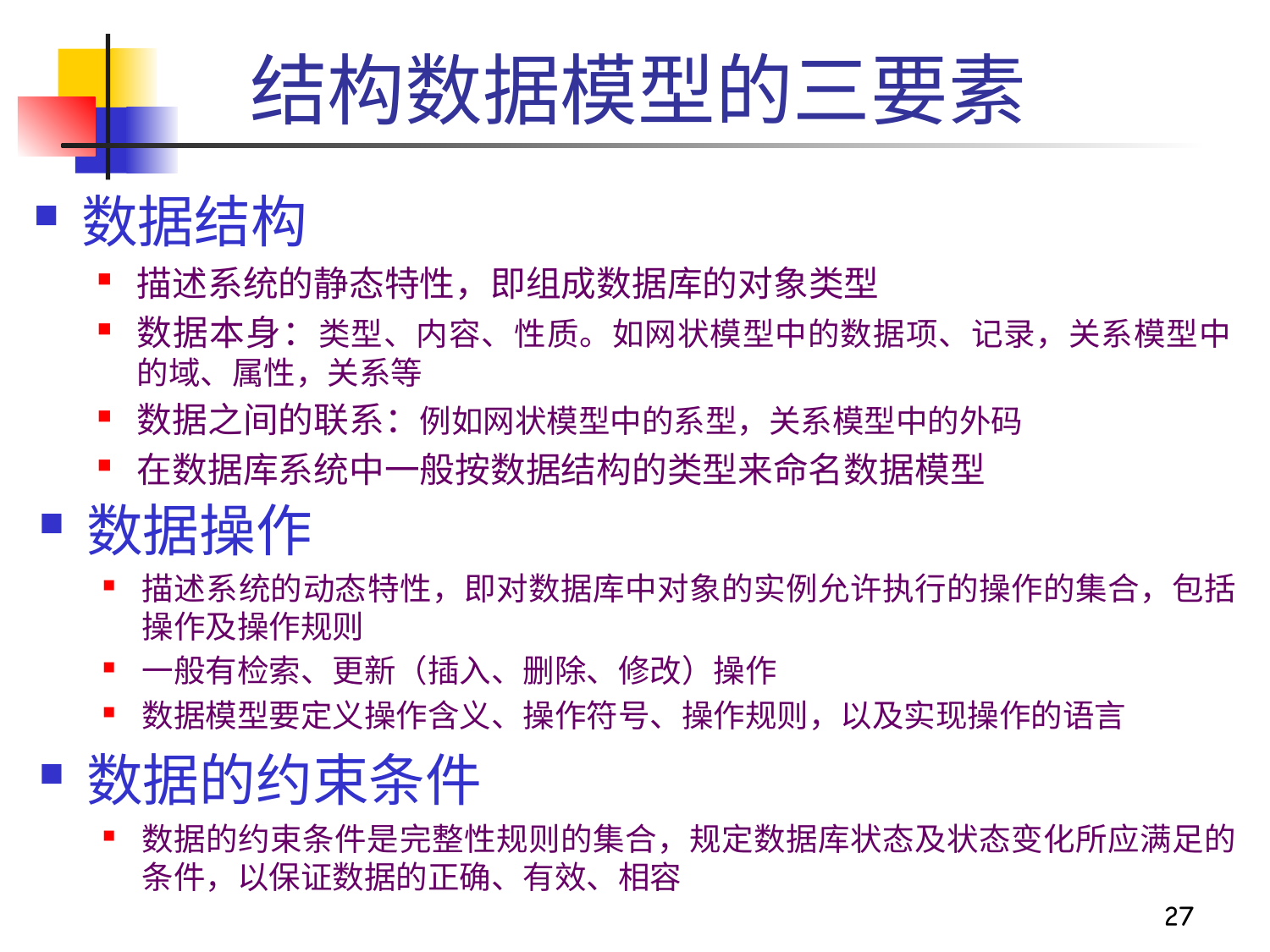

# 结构数据模型的三要素
数据结构
描述系统的静态特性，即组成数据库的对象类型
数据本身：类型、内容、性质。如网状模型中的数据项、记录，关系模型中的域、属性，关系等
数据之间的联系：例如网状模型中的系型，关系模型中的外码
在数据库系统中一般按数据结构的类型来命名数据模型
数据操作
描述系统的动态特性，即对数据库中对象的实例允许执行的操作的集合，包括操作及操作规则
一般有检索、更新（插入、删除、修改）操作
数据模型要定义操作含义、操作符号、操作规则，以及实现操作的语言
数据的约束条件
数据的约束条件是完整性规则的集合，规定数据库状态及状态变化所应满足的条件，以保证数据的正确、有效、相容
27